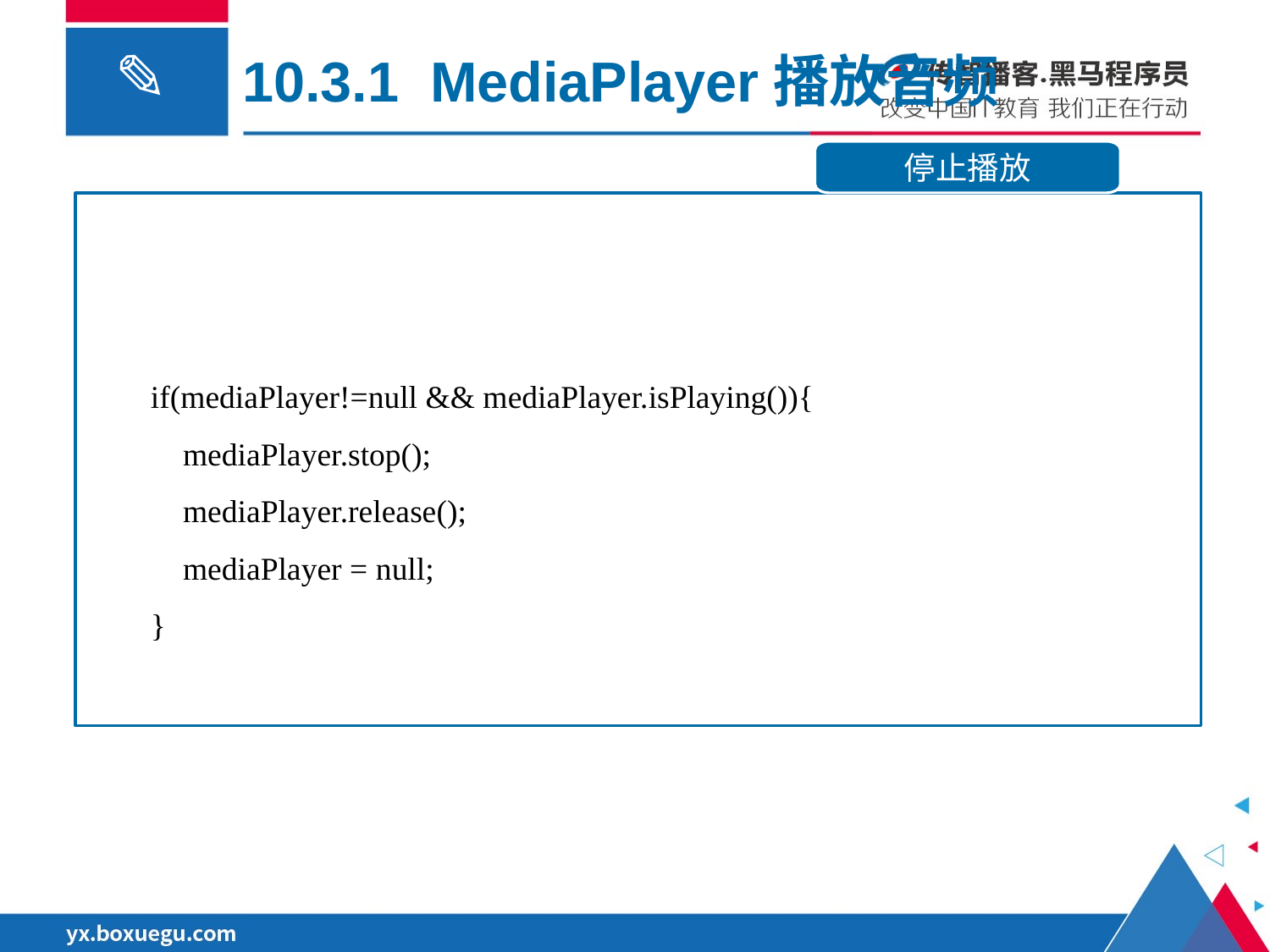

10.3.1  MediaPlayer播放音频

停止播放

    if(mediaPlayer!=null && mediaPlayer.isPlaying()){
        mediaPlayer.stop();
        mediaPlayer.release();
        mediaPlayer = null;
    }